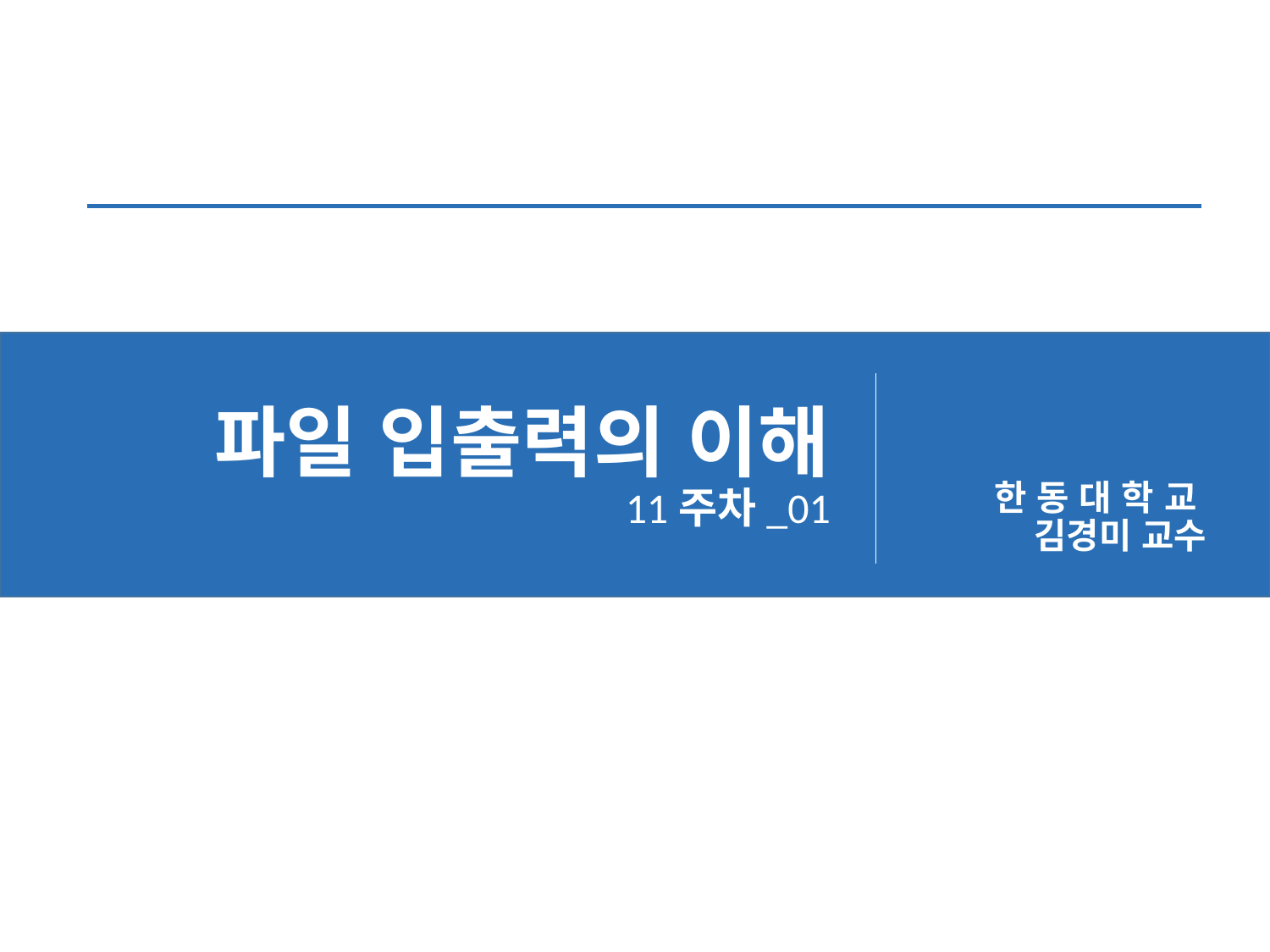

# 파일 입출력의 이해 11주차_01
한 동 대 학 교
김경미 교수